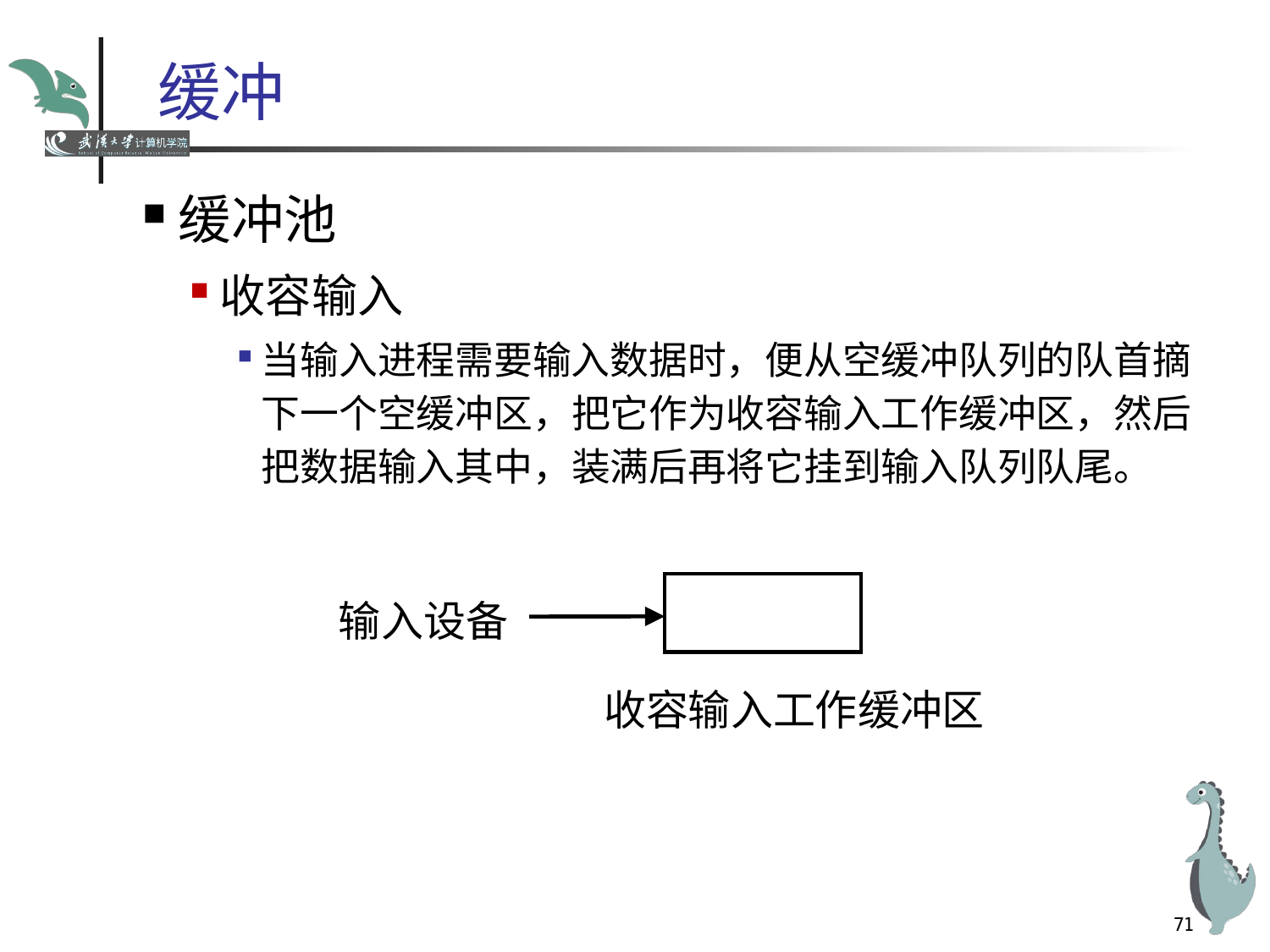

# 缓冲
缓冲池
收容输入
当输入进程需要输入数据时，便从空缓冲队列的队首摘下一个空缓冲区，把它作为收容输入工作缓冲区，然后把数据输入其中，装满后再将它挂到输入队列队尾。

输入设备

收容输入工作缓冲区
71